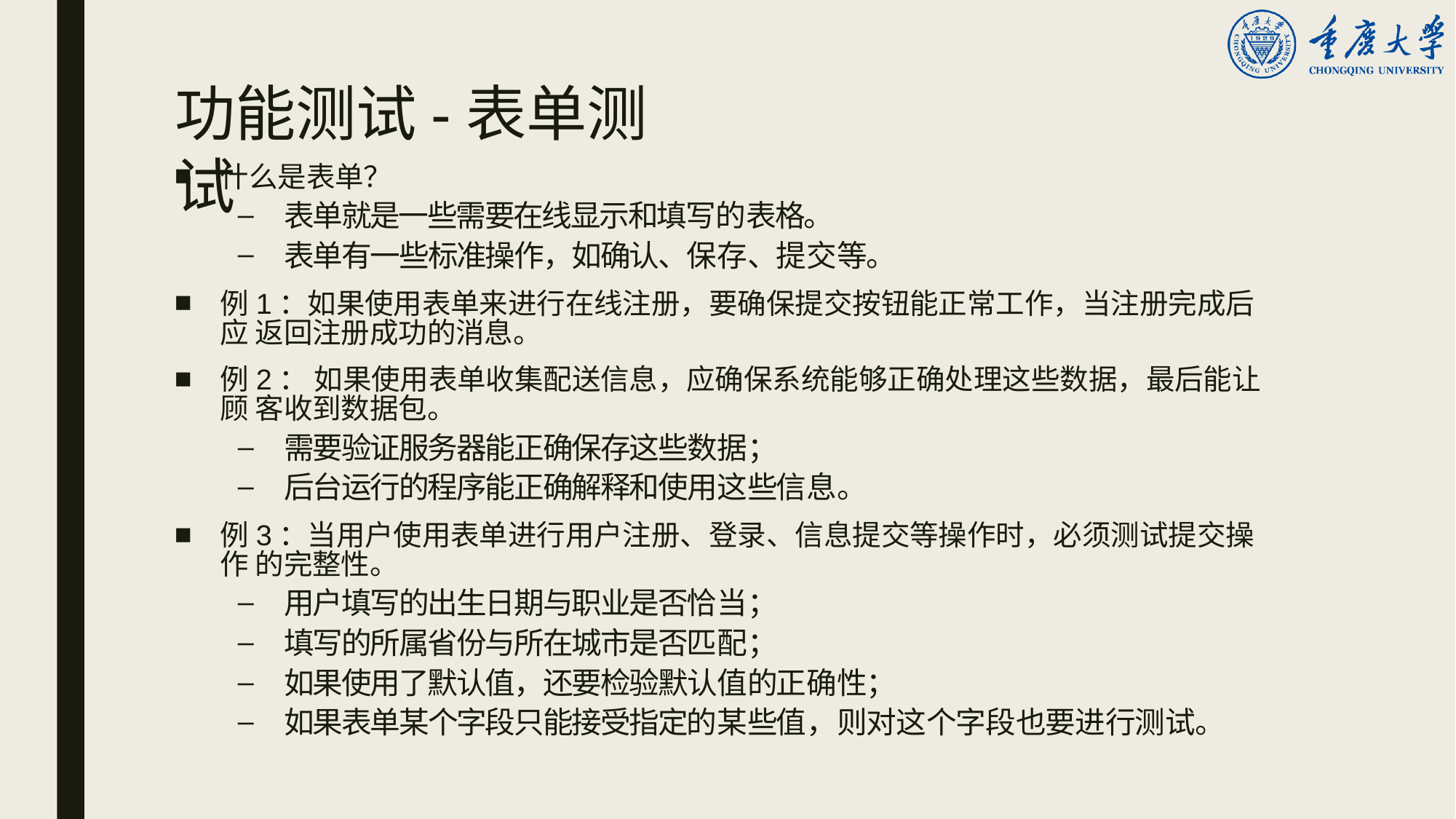

# 功能测试-表单测试
什么是表单？
表单就是一些需要在线显示和填写的表格。
表单有一些标准操作，如确认、保存、提交等。
例1：如果使用表单来进行在线注册，要确保提交按钮能正常工作，当注册完成后应 返回注册成功的消息。
例2： 如果使用表单收集配送信息，应确保系统能够正确处理这些数据，最后能让顾 客收到数据包。
需要验证服务器能正确保存这些数据；
后台运行的程序能正确解释和使用这些信息。
例3：当用户使用表单进行用户注册、登录、信息提交等操作时，必须测试提交操作 的完整性。
用户填写的出生日期与职业是否恰当；
填写的所属省份与所在城市是否匹配；
如果使用了默认值，还要检验默认值的正确性；
如果表单某个字段只能接受指定的某些值，则对这个字段也要进行测试。